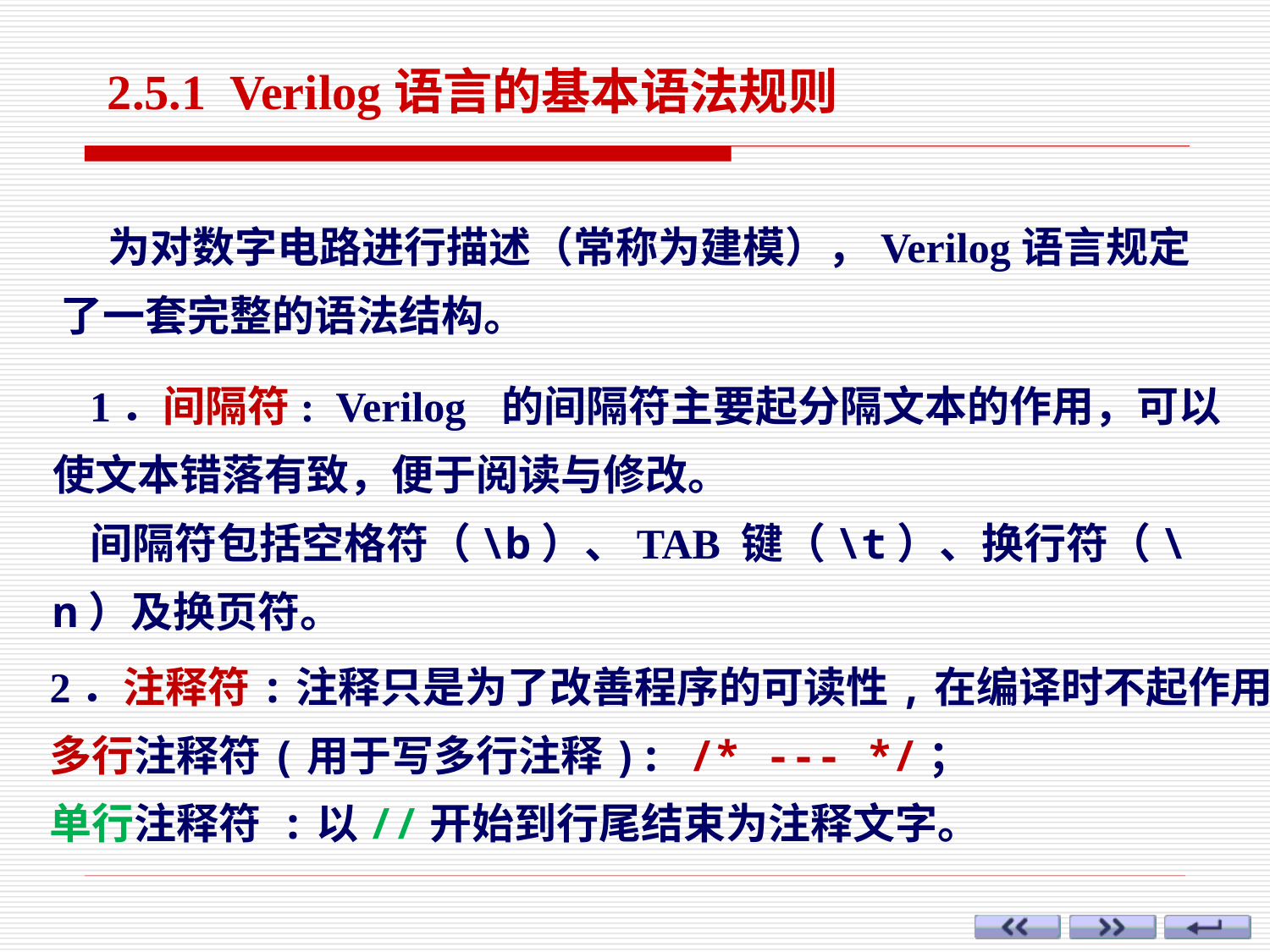

2.5.1  Verilog语言的基本语法规则

    为对数字电路进行描述（常称为建模），Verilog语言规定
了一套完整的语法结构。
1．间隔符:  Verilog 的间隔符主要起分隔文本的作用，可以使文本错落有致，便于阅读与修改。
间隔符包括空格符（\b）、TAB 键（\t）、换行符（\n）及换页符。
2．注释符:注释只是为了改善程序的可读性,在编译时不起作用。
多行注释符(用于写多行注释): /* --- */；
单行注释符 :以//开始到行尾结束为注释文字。